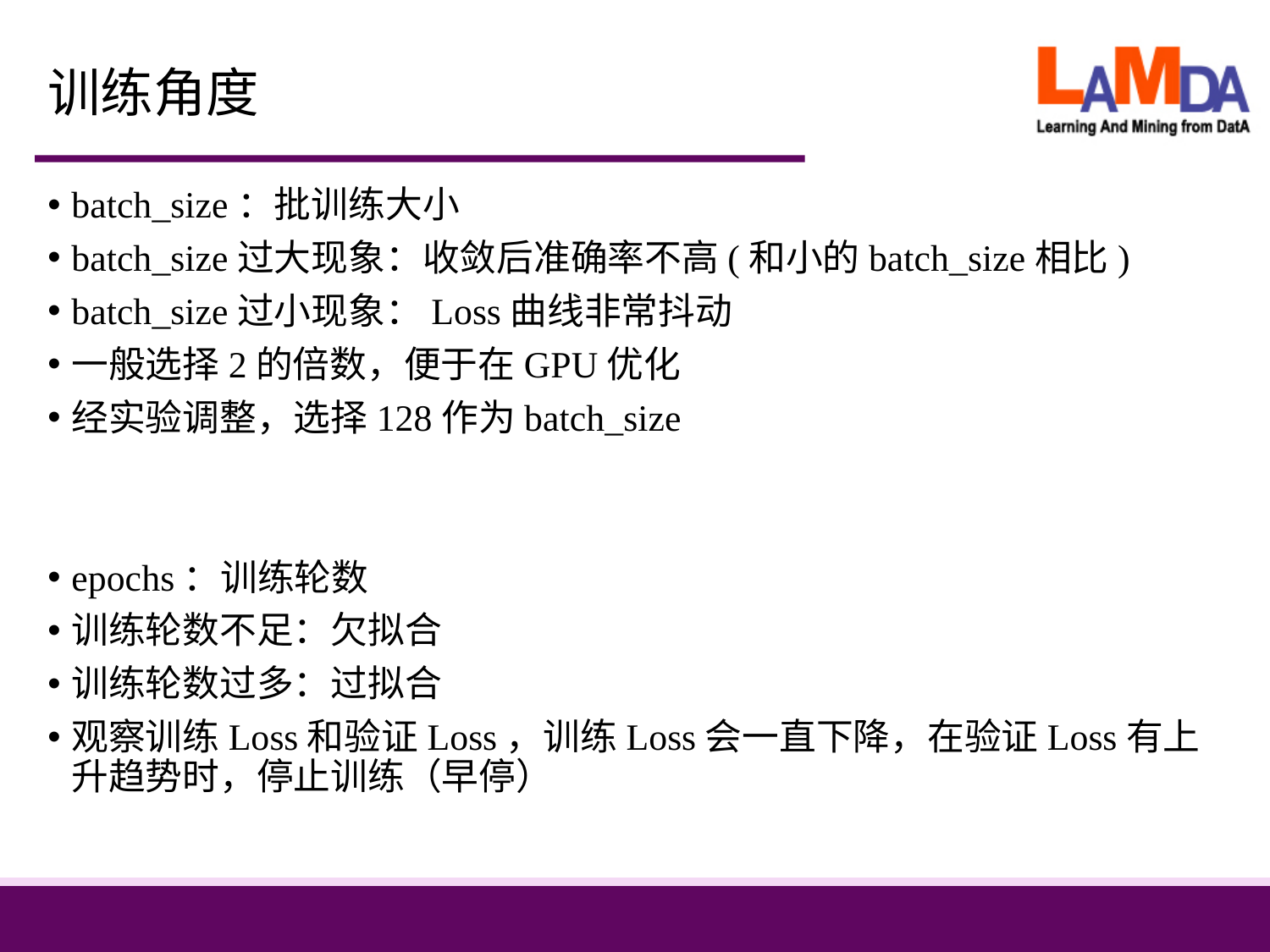

# 训练角度
batch_size：批训练大小
batch_size过大现象：收敛后准确率不高(和小的batch_size相比)
batch_size过小现象：Loss曲线非常抖动
一般选择2的倍数，便于在GPU优化
经实验调整，选择128作为batch_size

epochs：训练轮数
训练轮数不足：欠拟合
训练轮数过多：过拟合
观察训练Loss和验证Loss，训练Loss会一直下降，在验证Loss有上升趋势时，停止训练（早停）